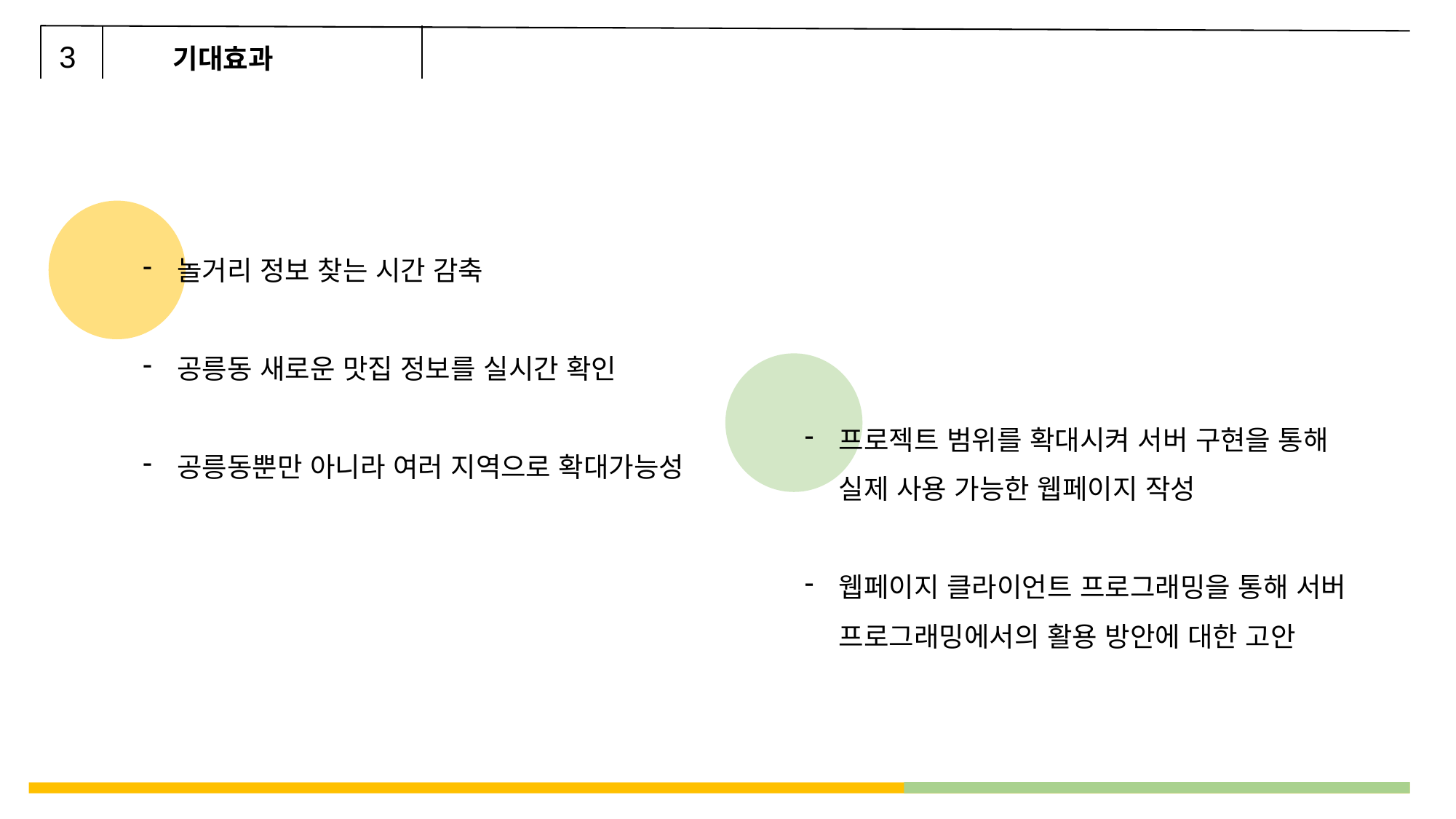

3
기대효과

놀거리 정보 찾는 시간 감축

공릉동 새로운 맛집 정보를 실시간 확인

공릉동뿐만 아니라 여러 지역으로 확대가능성

프로젝트 범위를 확대시켜 서버 구현을 통해 실제 사용 가능한 웹페이지 작성

웹페이지 클라이언트 프로그래밍을 통해 서버 프로그래밍에서의 활용 방안에 대한 고안